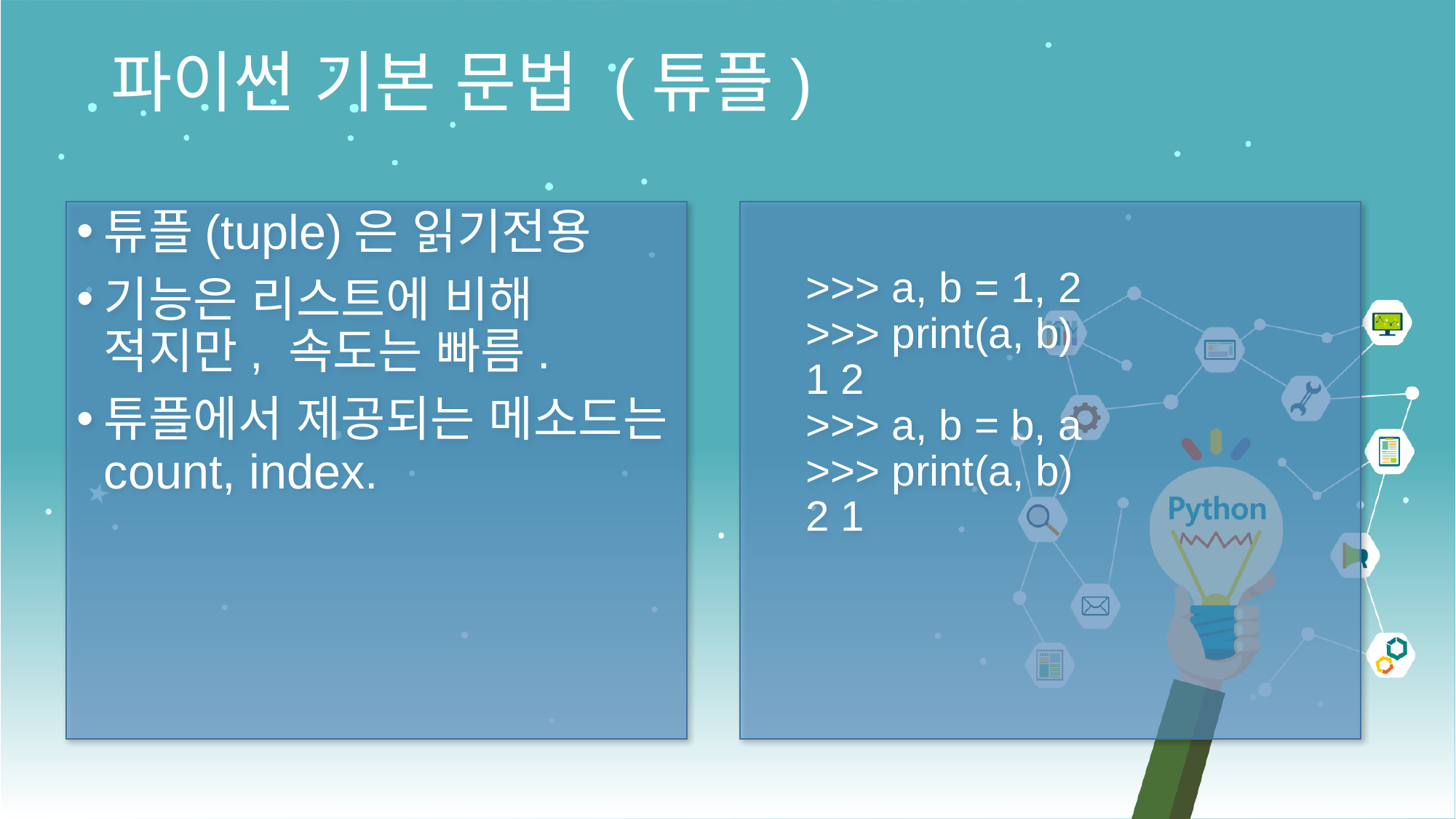

파이썬 기본 문법 (튜플)
튜플(tuple)은 읽기전용
기능은 리스트에 비해 적지만, 속도는 빠름.
튜플에서 제공되는 메소드는 count, index.

>>> a, b = 1, 2
>>> print(a, b) 
1 2
>>> a, b = b, a
>>> print(a, b) 
2 1